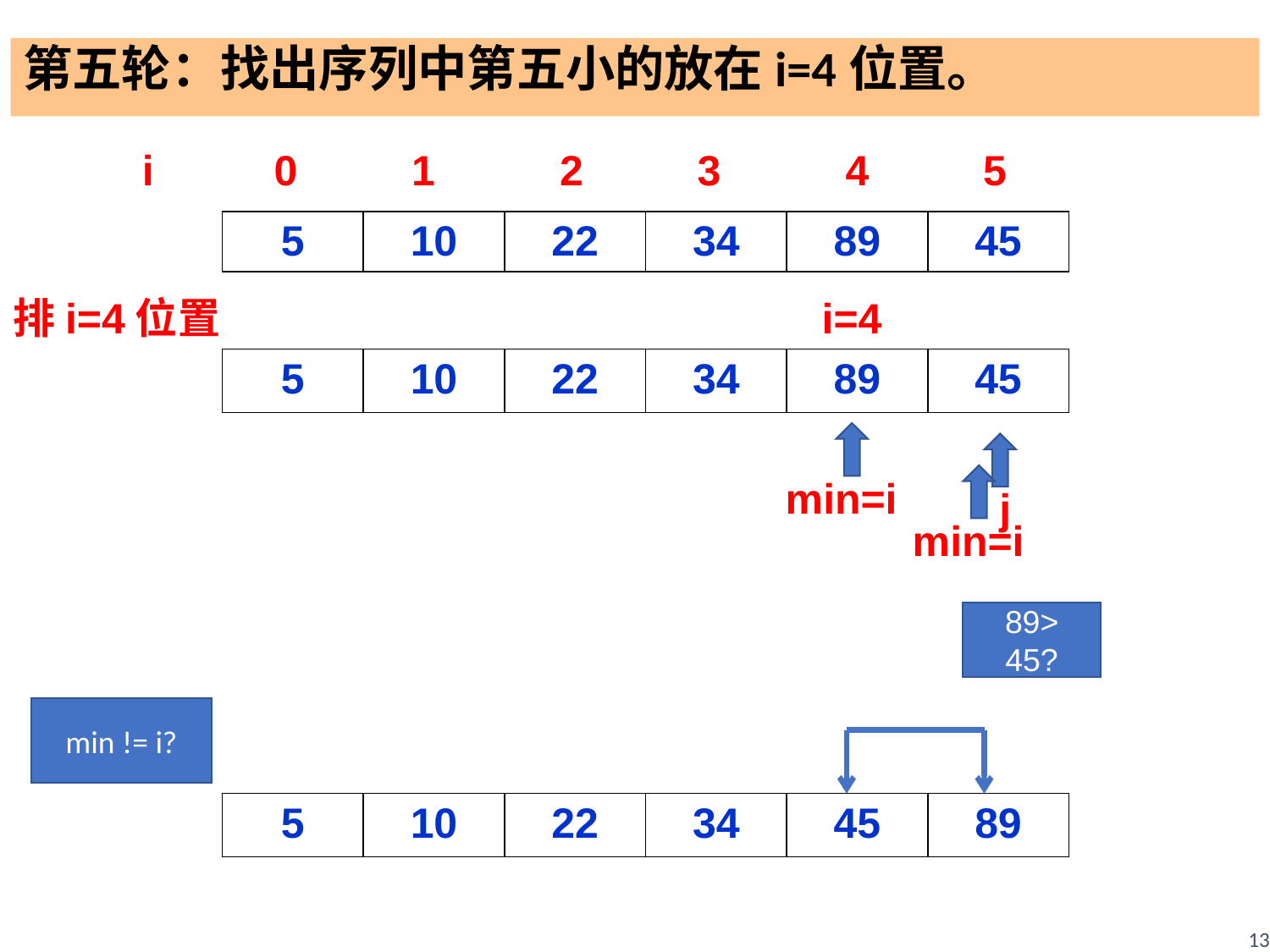

第五轮：找出序列中第五小的放在i=4位置。
i
0
1
2
3
4
5
| 5 | 10 | 22 | 34 | 89 | 45 |
| --- | --- | --- | --- | --- | --- |
排i=4位置
i=4
| 5 | 10 | 22 | 34 | 89 | 45 |
| --- | --- | --- | --- | --- | --- |

min=i

j

min=i
89> 45?
min != i?
| 5 | 10 | 22 | 34 | 45 | 89 |
| --- | --- | --- | --- | --- | --- |
13